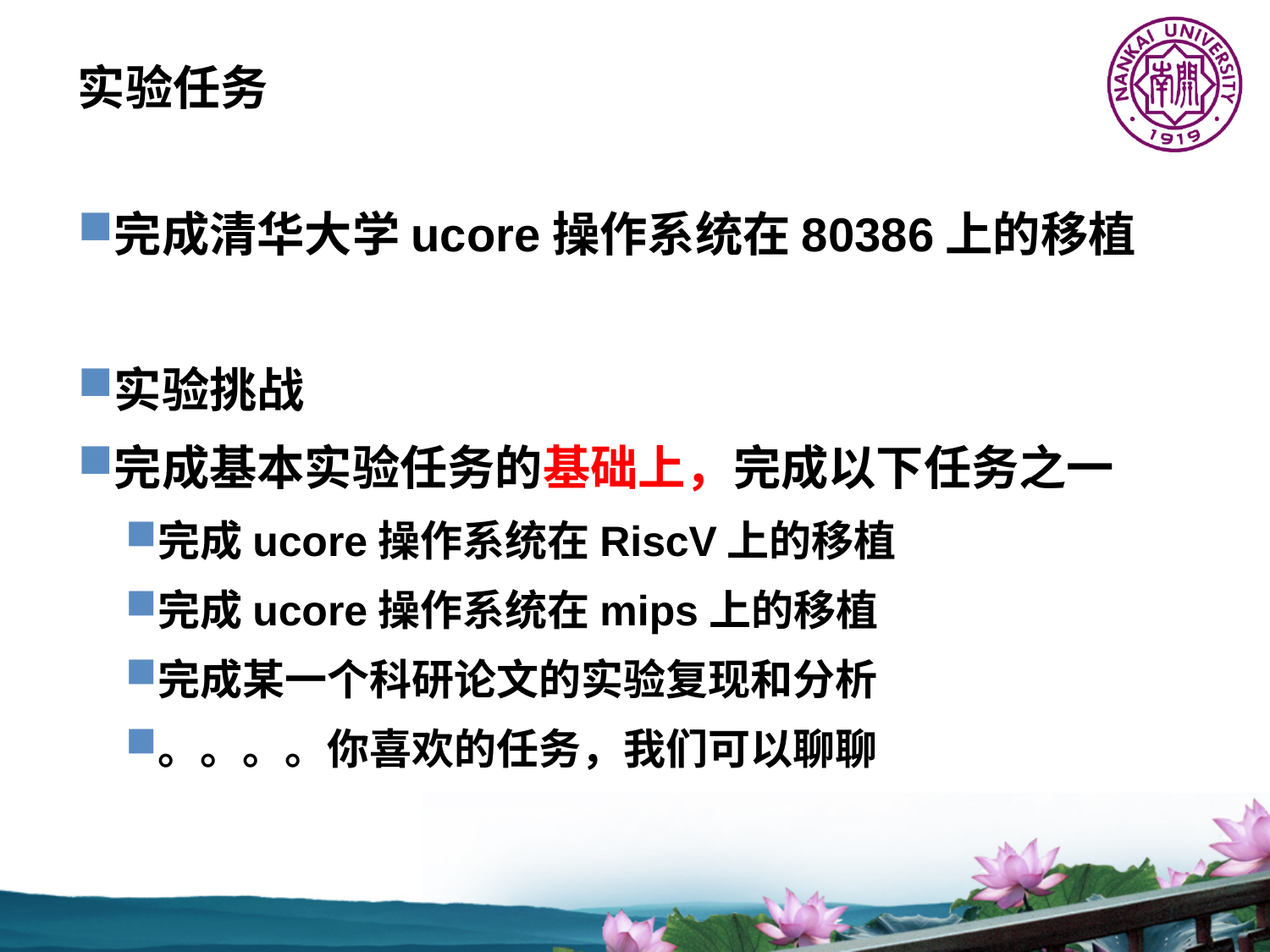

# 实验任务
完成清华大学ucore操作系统在80386上的移植

实验挑战
完成基本实验任务的基础上，完成以下任务之一
完成ucore操作系统在RiscV上的移植
完成ucore操作系统在mips上的移植
完成某一个科研论文的实验复现和分析
。。。。你喜欢的任务，我们可以聊聊